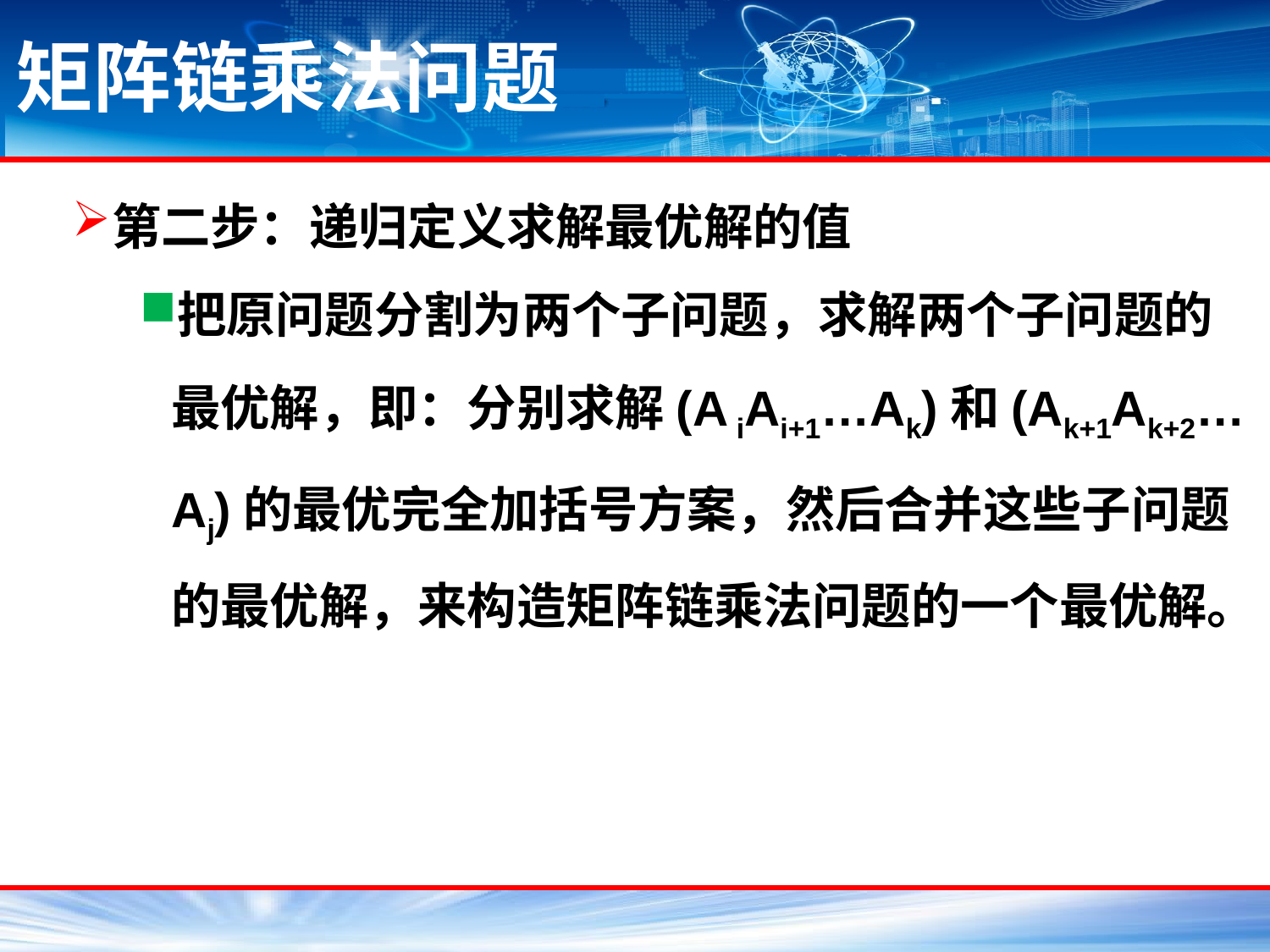

# 矩阵链乘法问题
第二步：递归定义求解最优解的值
把原问题分割为两个子问题，求解两个子问题的最优解，即：分别求解(A iAi+1…Ak)和(Ak+1Ak+2…Aj)的最优完全加括号方案，然后合并这些子问题的最优解，来构造矩阵链乘法问题的一个最优解。